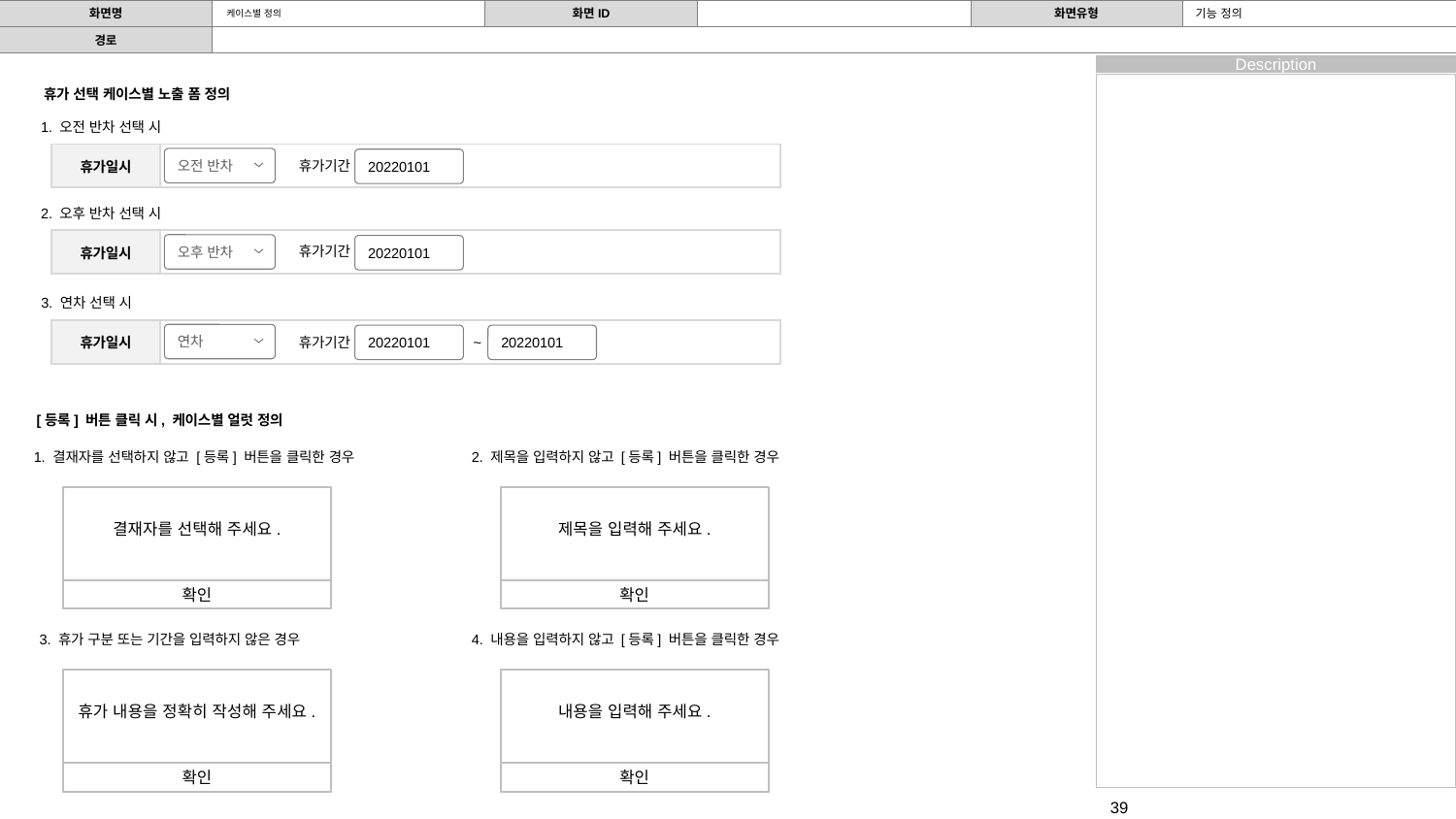

기능 정의
# 케이스별 정의

휴가 선택 케이스별 노출 폼 정의
1. 오전 반차 선택 시
| 휴가일시 |  |
| --- | --- |
오전 반차

20220101
휴가기간
2. 오후 반차 선택 시
| 휴가일시 |  |
| --- | --- |
오후 반차

20220101
휴가기간
3. 연차 선택 시
| 휴가일시 |  |
| --- | --- |
연차

20220101
20220101
휴가기간
~
[등록] 버튼 클릭 시, 케이스별 얼럿 정의
1. 결재자를 선택하지 않고 [등록] 버튼을 클릭한 경우
2. 제목을 입력하지 않고 [등록] 버튼을 클릭한 경우
결재자를 선택해 주세요.

확인
제목을 입력해 주세요.

확인
3. 휴가 구분 또는 기간을 입력하지 않은 경우
4. 내용을 입력하지 않고 [등록] 버튼을 클릭한 경우
휴가 내용을 정확히 작성해 주세요.

확인
내용을 입력해 주세요.

확인